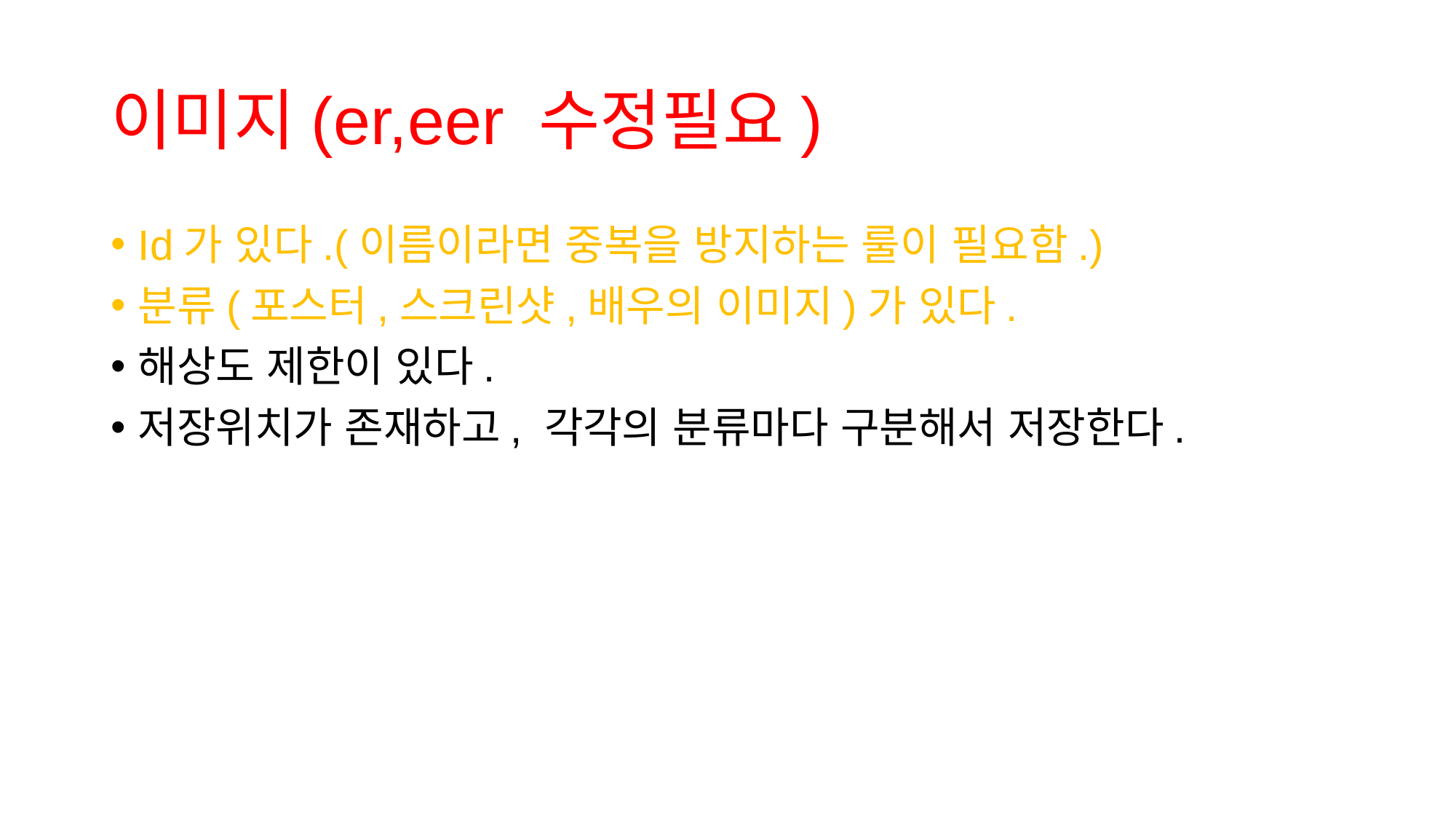

# 이미지(er,eer 수정필요)
Id가 있다.(이름이라면 중복을 방지하는 룰이 필요함.)
분류(포스터,스크린샷,배우의 이미지)가 있다.
해상도 제한이 있다.
저장위치가 존재하고, 각각의 분류마다 구분해서 저장한다.